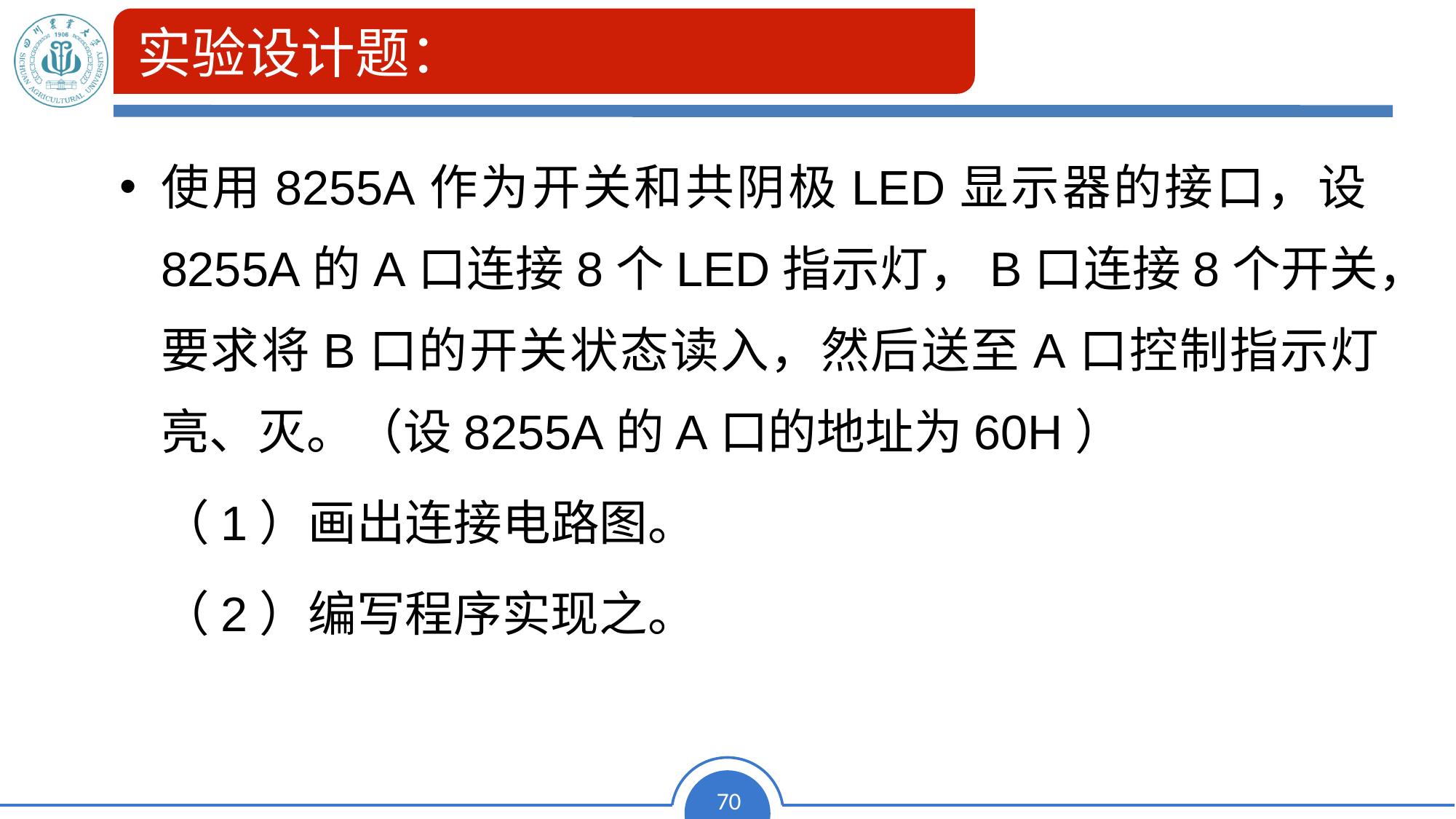

# 实验设计题：
使用8255A作为开关和共阴极LED显示器的接口，设8255A的A口连接8个LED指示灯，B口连接8个开关，要求将B口的开关状态读入，然后送至A口控制指示灯亮、灭。（设8255A的A口的地址为60H）
	（1）画出连接电路图。
	（2）编写程序实现之。